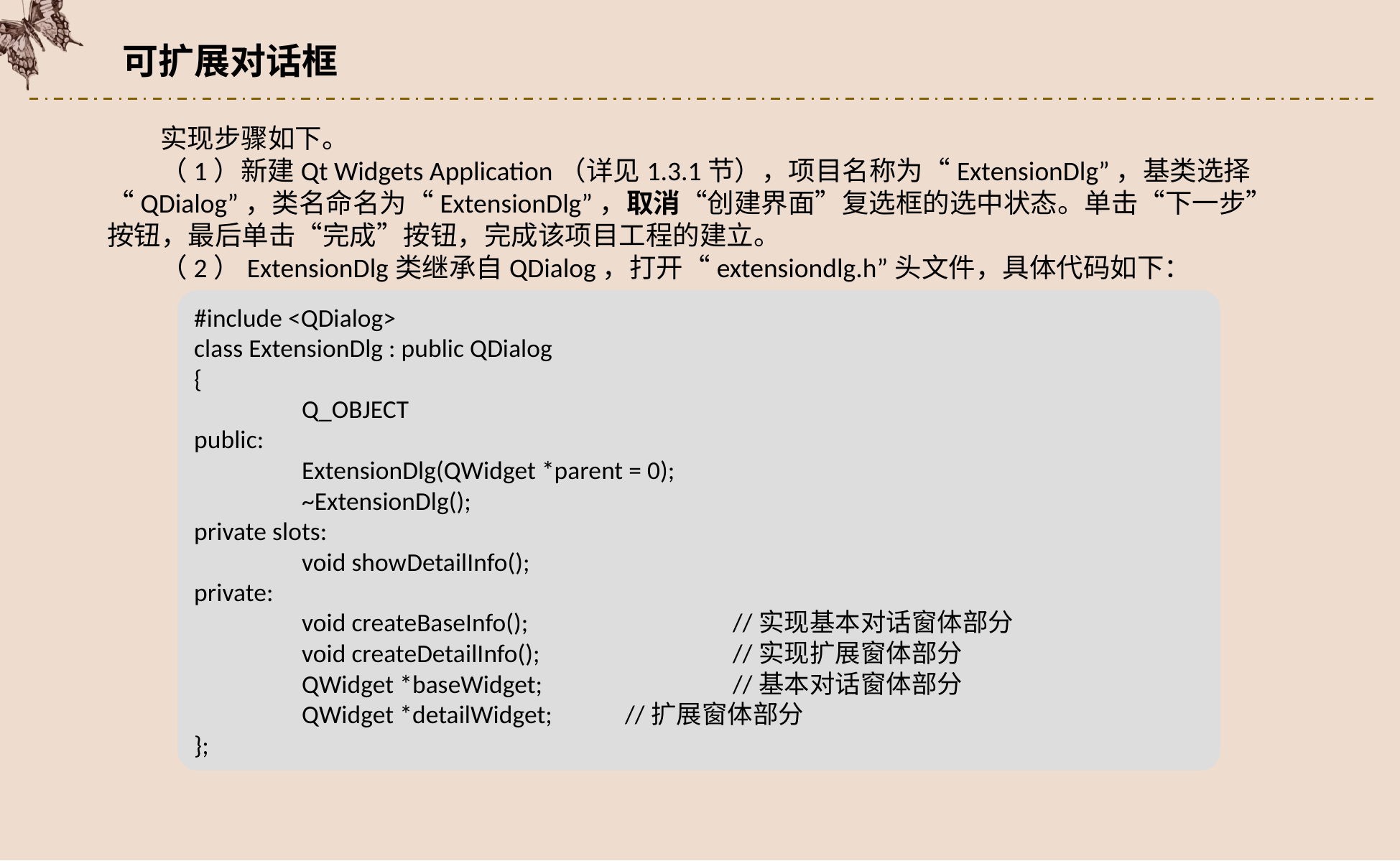

可扩展对话框
实现步骤如下。
（1）新建Qt Widgets Application（详见1.3.1节），项目名称为“ExtensionDlg”，基类选择“QDialog”，类名命名为“ExtensionDlg”，取消“创建界面”复选框的选中状态。单击“下一步”按钮，最后单击“完成”按钮，完成该项目工程的建立。
（2）ExtensionDlg类继承自QDialog，打开“extensiondlg.h”头文件，具体代码如下：
#include <QDialog>
class ExtensionDlg : public QDialog
{
    	Q_OBJECT
public:
    	ExtensionDlg(QWidget *parent = 0);
    	~ExtensionDlg();
private slots:
    	void showDetailInfo();
private:
    	void createBaseInfo();           		//实现基本对话窗体部分
    	void createDetailInfo();            		//实现扩展窗体部分
    	QWidget *baseWidget;                  	//基本对话窗体部分
    	QWidget *detailWidget;            	//扩展窗体部分
};